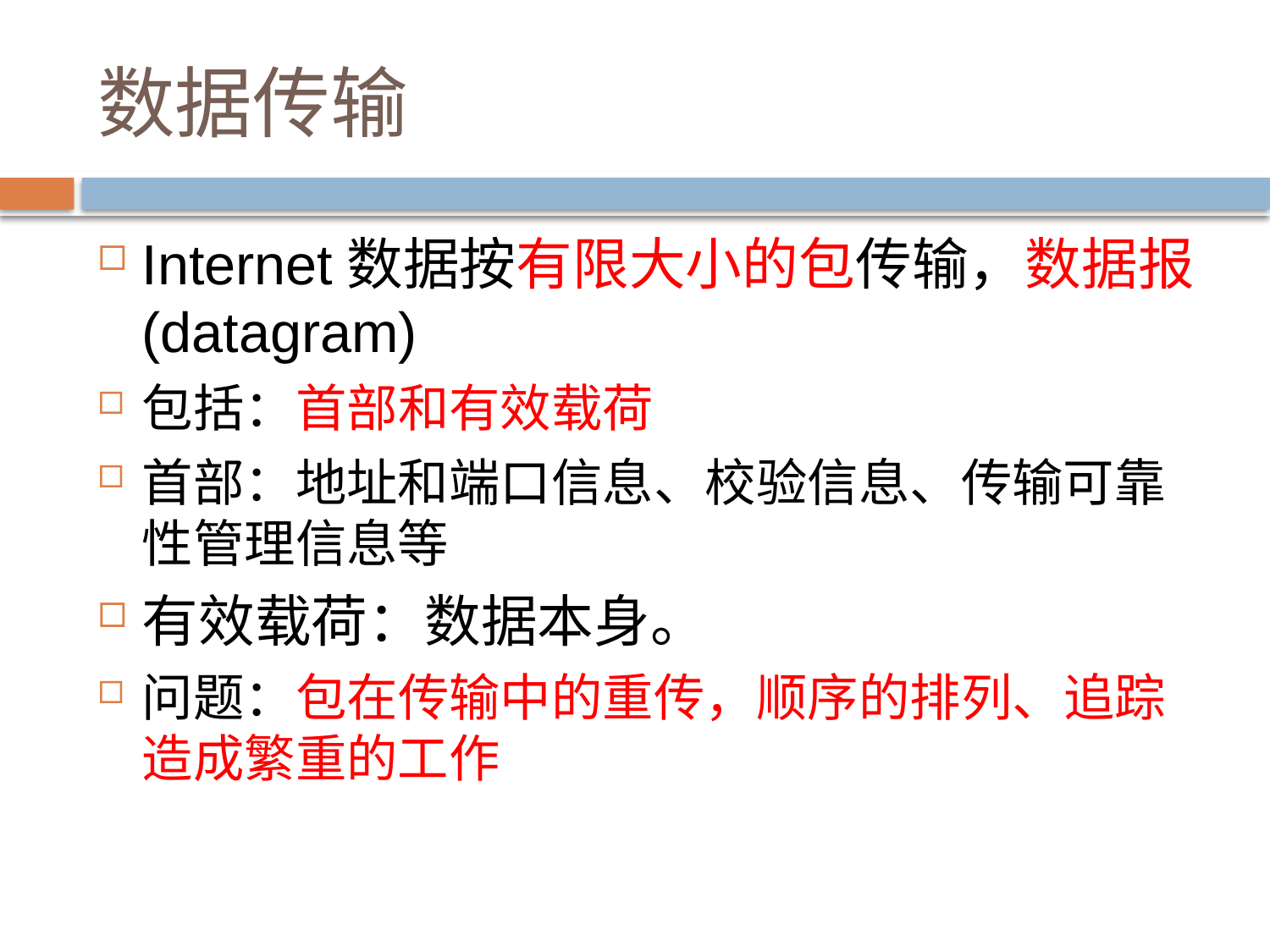

# 数据传输
Internet数据按有限大小的包传输，数据报(datagram)
包括：首部和有效载荷
首部：地址和端口信息、校验信息、传输可靠性管理信息等
有效载荷：数据本身。
问题：包在传输中的重传，顺序的排列、追踪造成繁重的工作